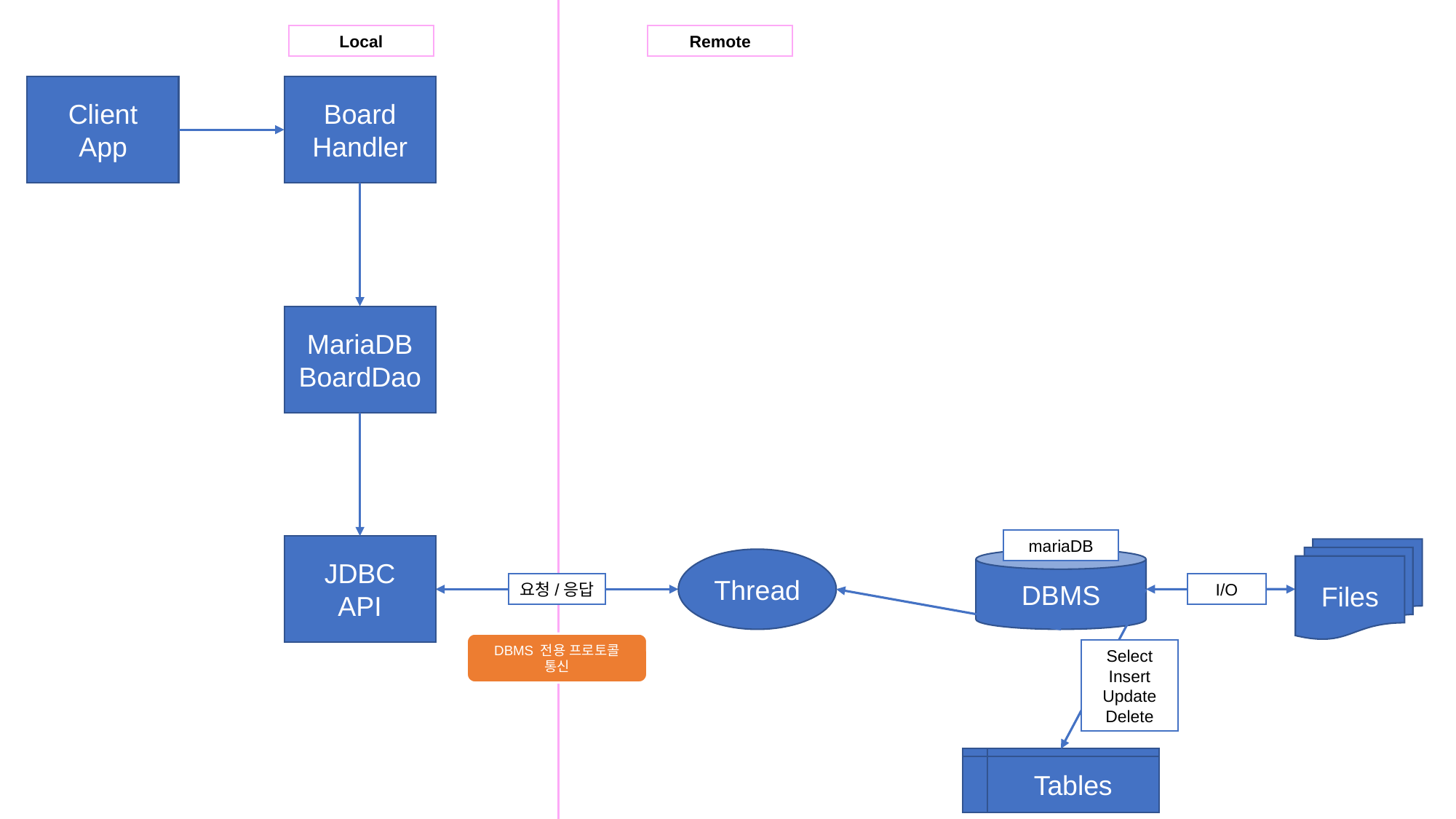

Local
Remote
Client
App
Board
Handler
MariaDB
BoardDao
mariaDB
JDBC
API
Files
Thread
DBMS
요청/응답
I/O
DBMS 전용 프로토콜
통신
Select
Insert
Update
Delete
Tables